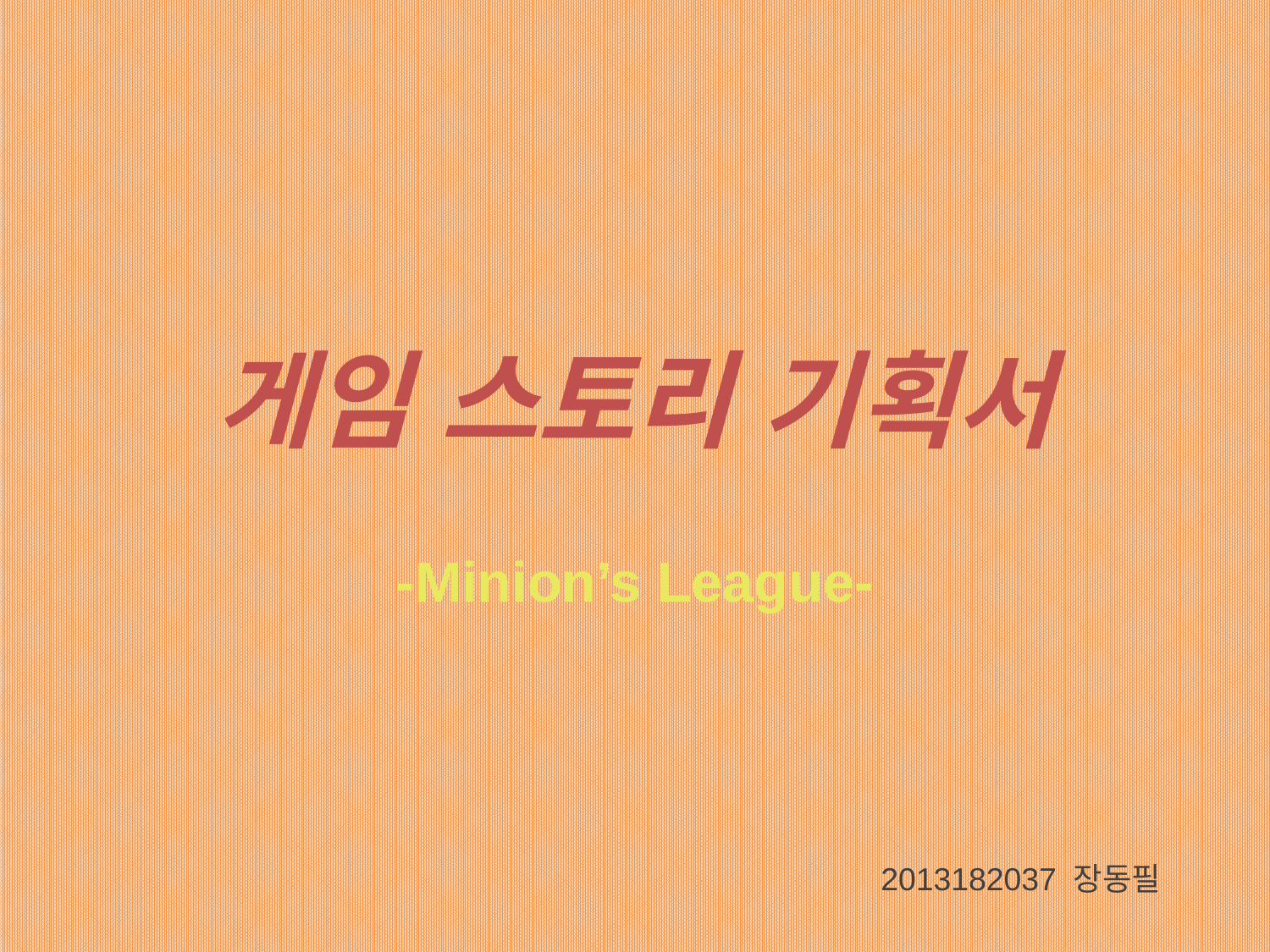

# 게임 스토리 기획서
-Minion’s League-
2013182037 장동필